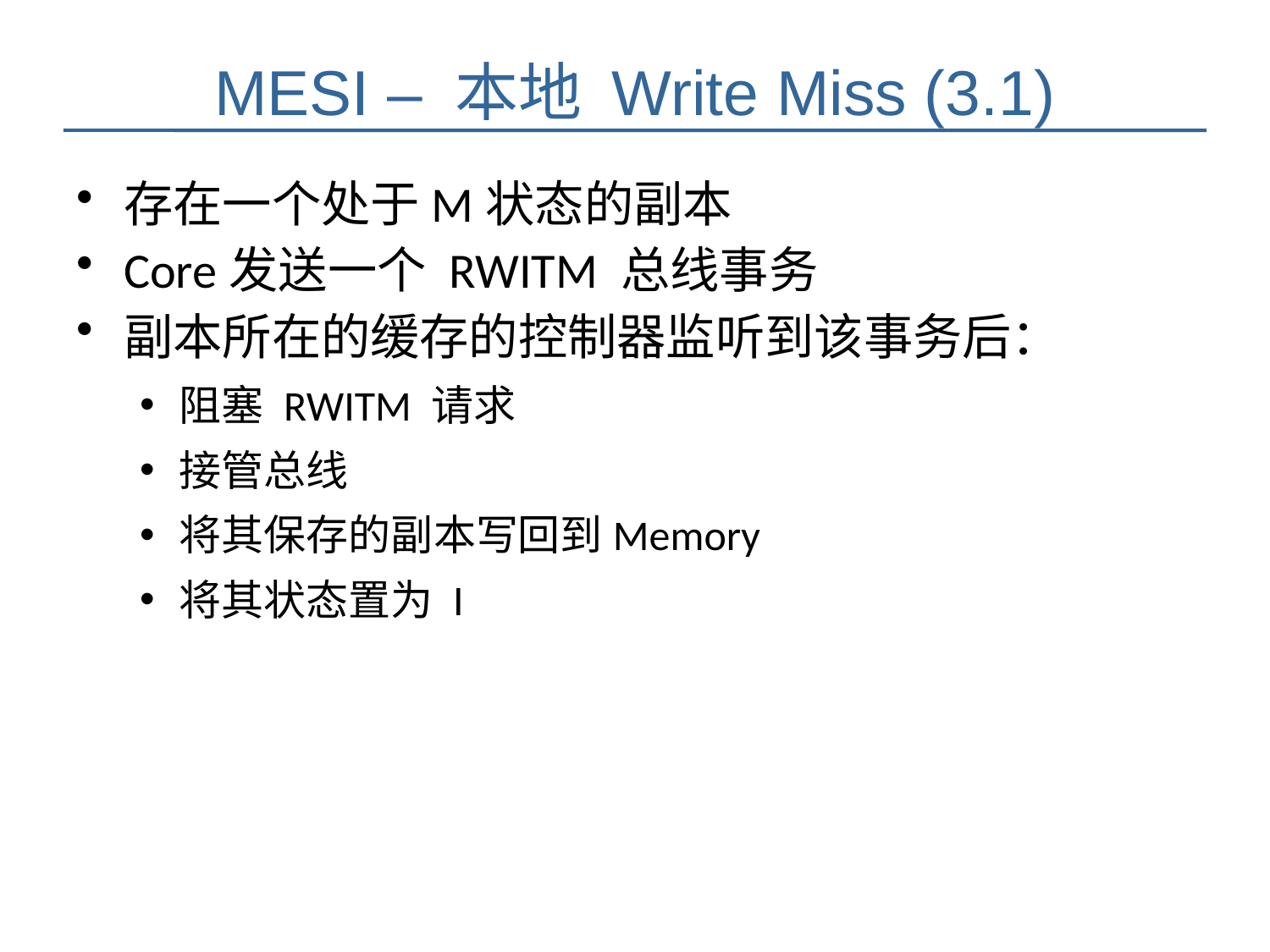

# MESI – 本地 Write Miss (3.1)
存在一个处于M状态的副本
Core发送一个 RWITM 总线事务
副本所在的缓存的控制器监听到该事务后：
阻塞 RWITM 请求
接管总线
将其保存的副本写回到Memory
将其状态置为 I